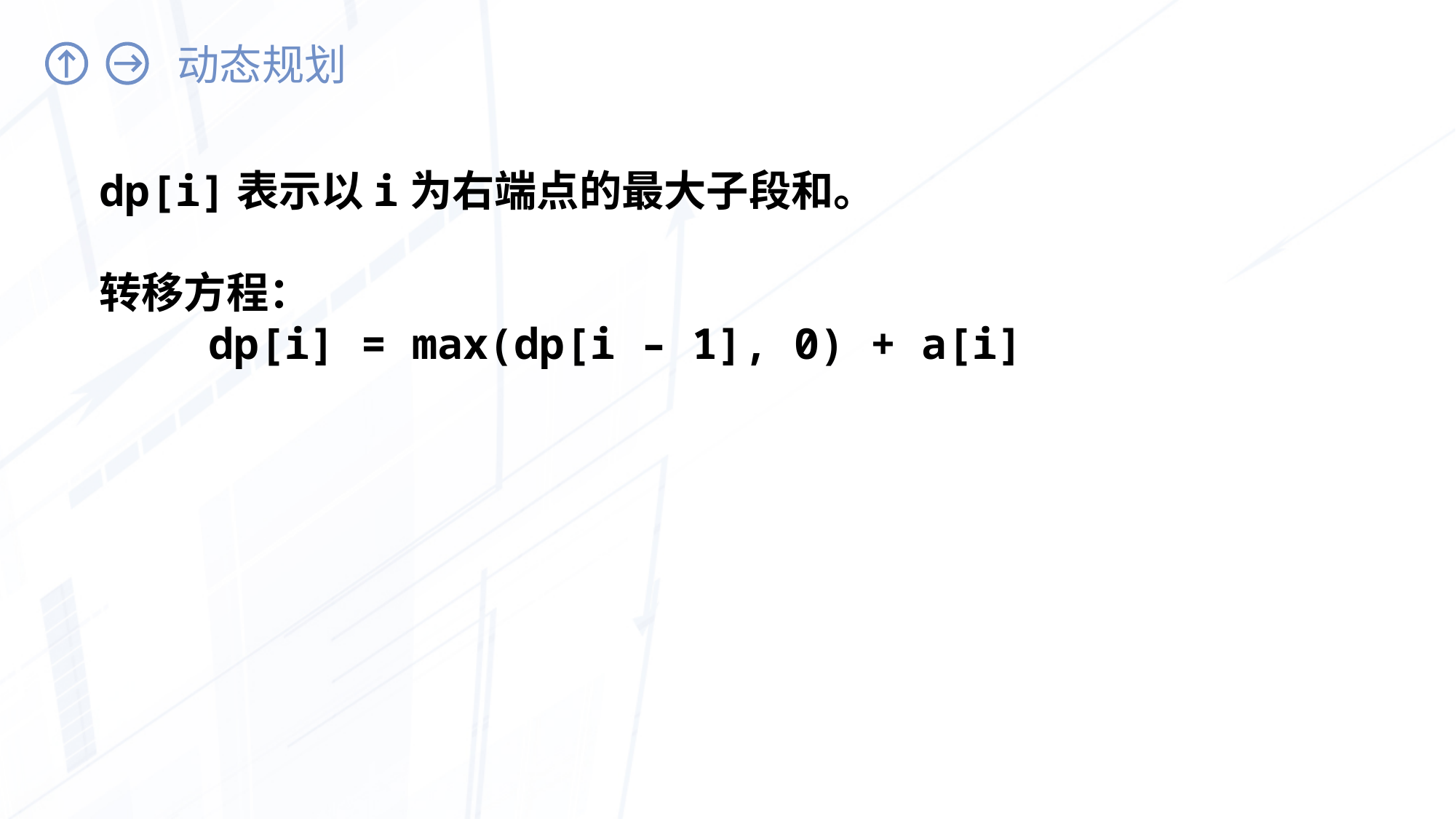

# 动态规划
dp[i]表示以i为右端点的最大子段和。

转移方程：
	dp[i] = max(dp[i – 1], 0) + a[i]